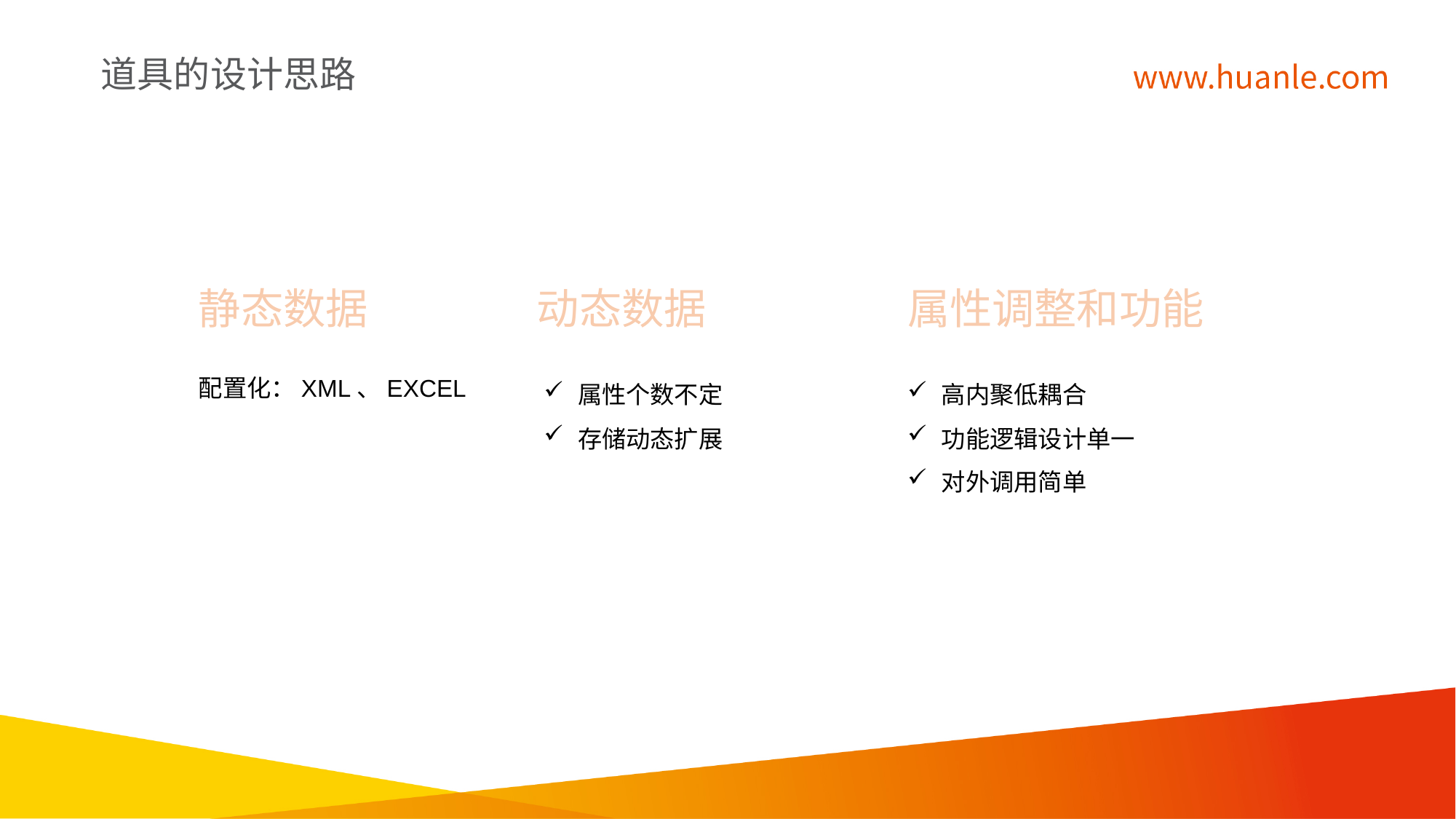

道具的设计思路
静态数据
动态数据
属性调整和功能
配置化：XML、EXCEL

属性个数不定
存储动态扩展
高内聚低耦合
功能逻辑设计单一
对外调用简单